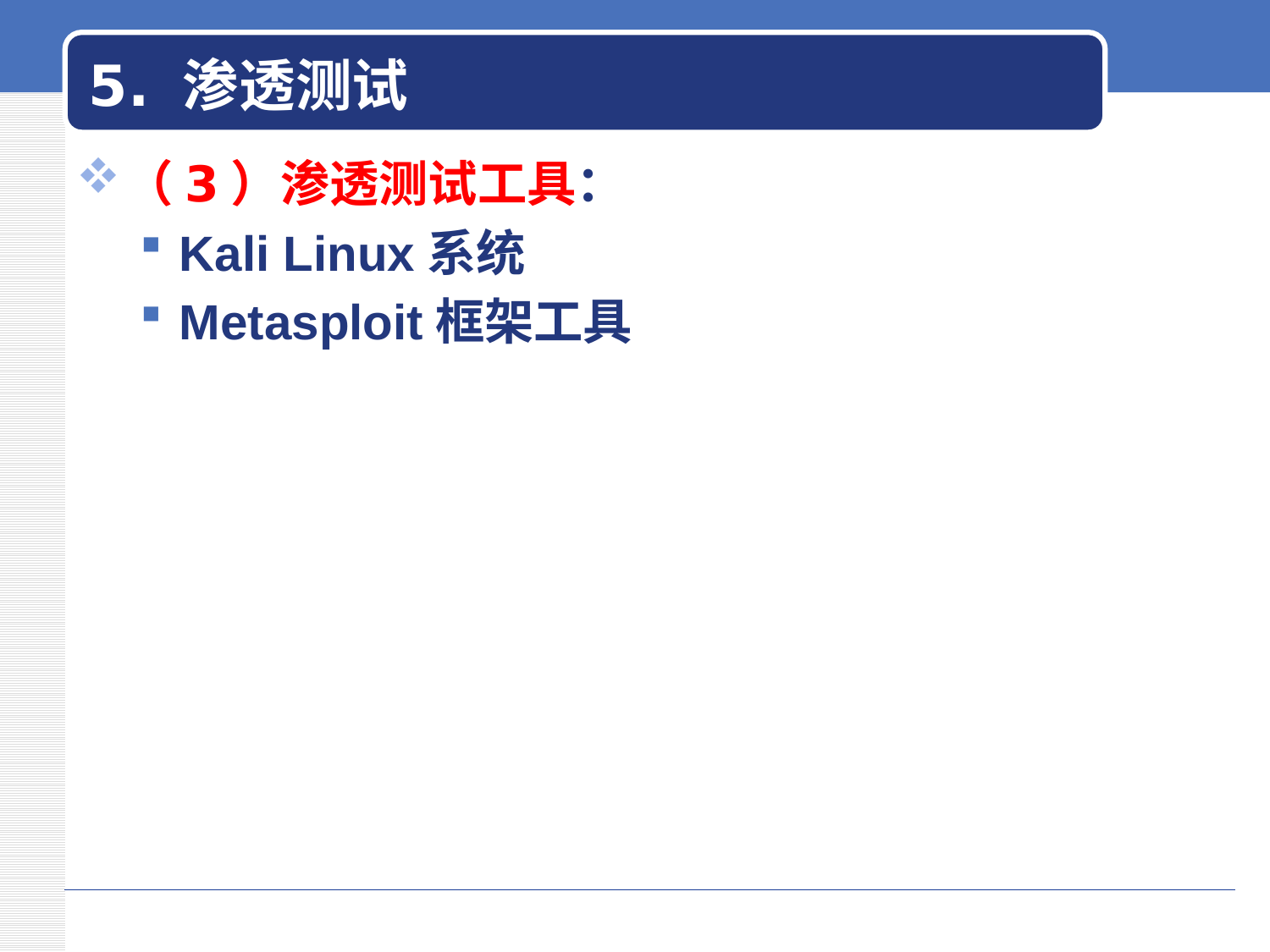

# 5. 渗透测试
（3）渗透测试工具：
Kali Linux系统
Metasploit框架工具